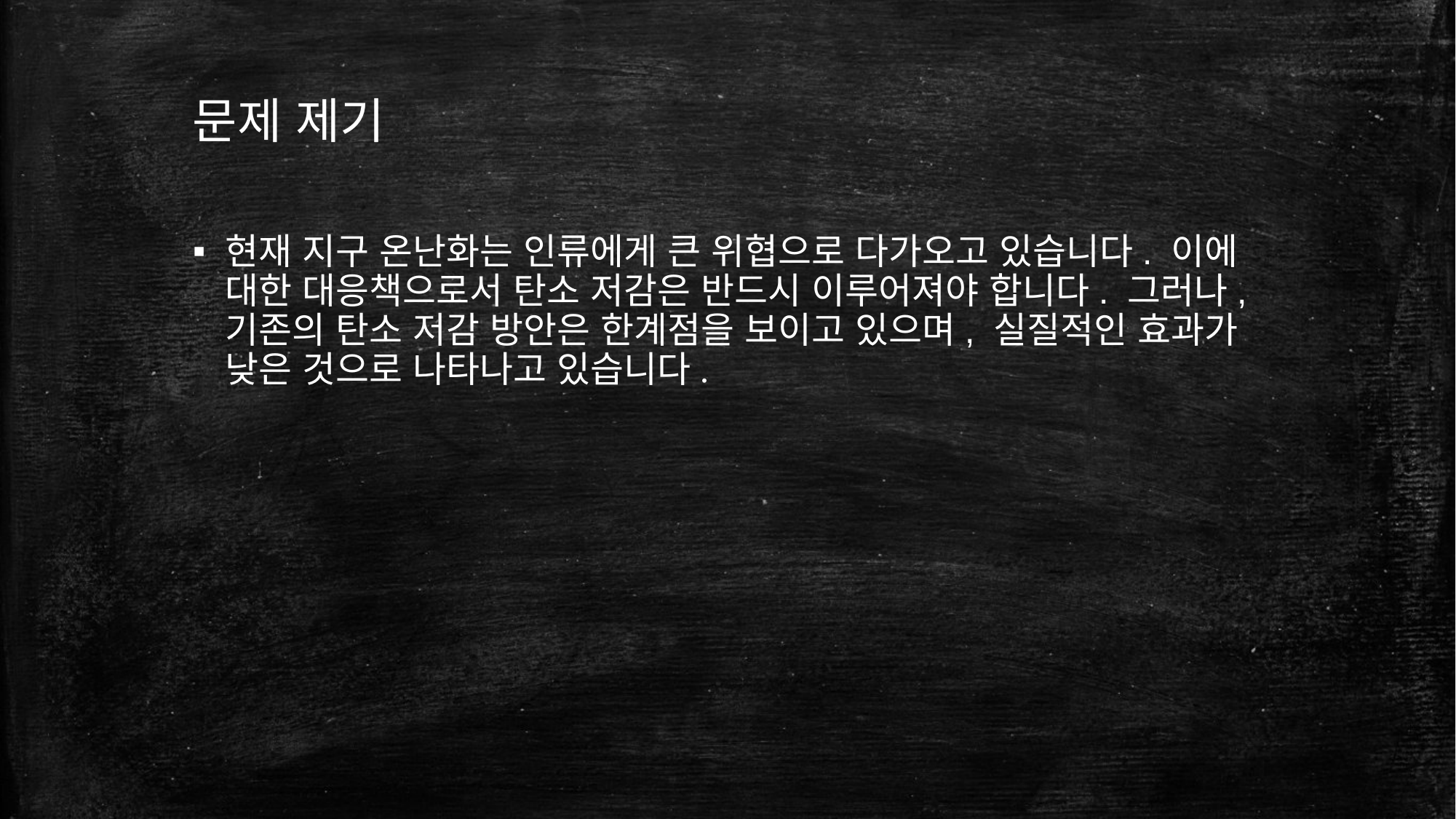

# 문제 제기
현재 지구 온난화는 인류에게 큰 위협으로 다가오고 있습니다. 이에 대한 대응책으로서 탄소 저감은 반드시 이루어져야 합니다. 그러나, 기존의 탄소 저감 방안은 한계점을 보이고 있으며, 실질적인 효과가 낮은 것으로 나타나고 있습니다.